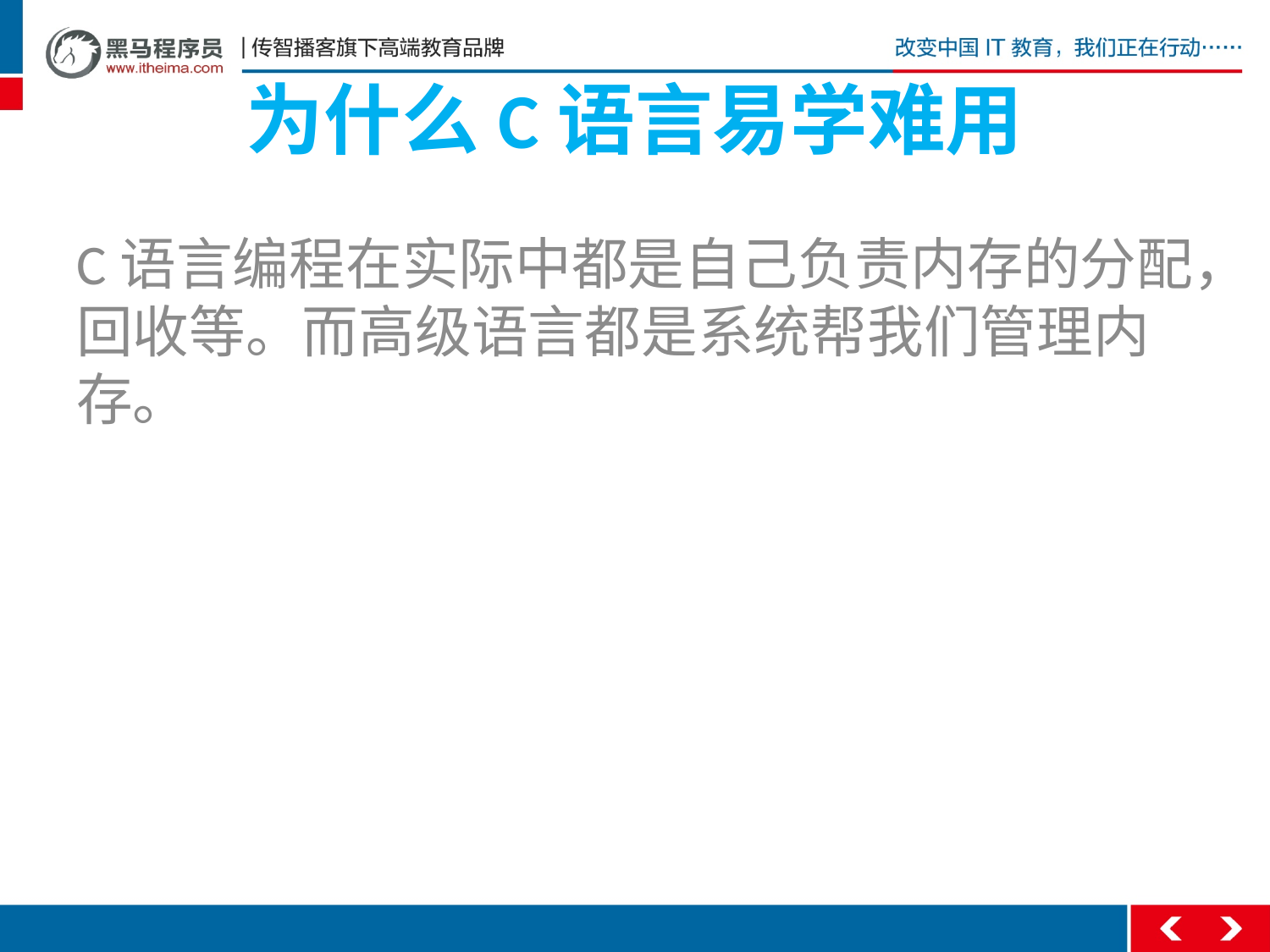

# 为什么C语言易学难用
C语言编程在实际中都是自己负责内存的分配，回收等。而高级语言都是系统帮我们管理内存。